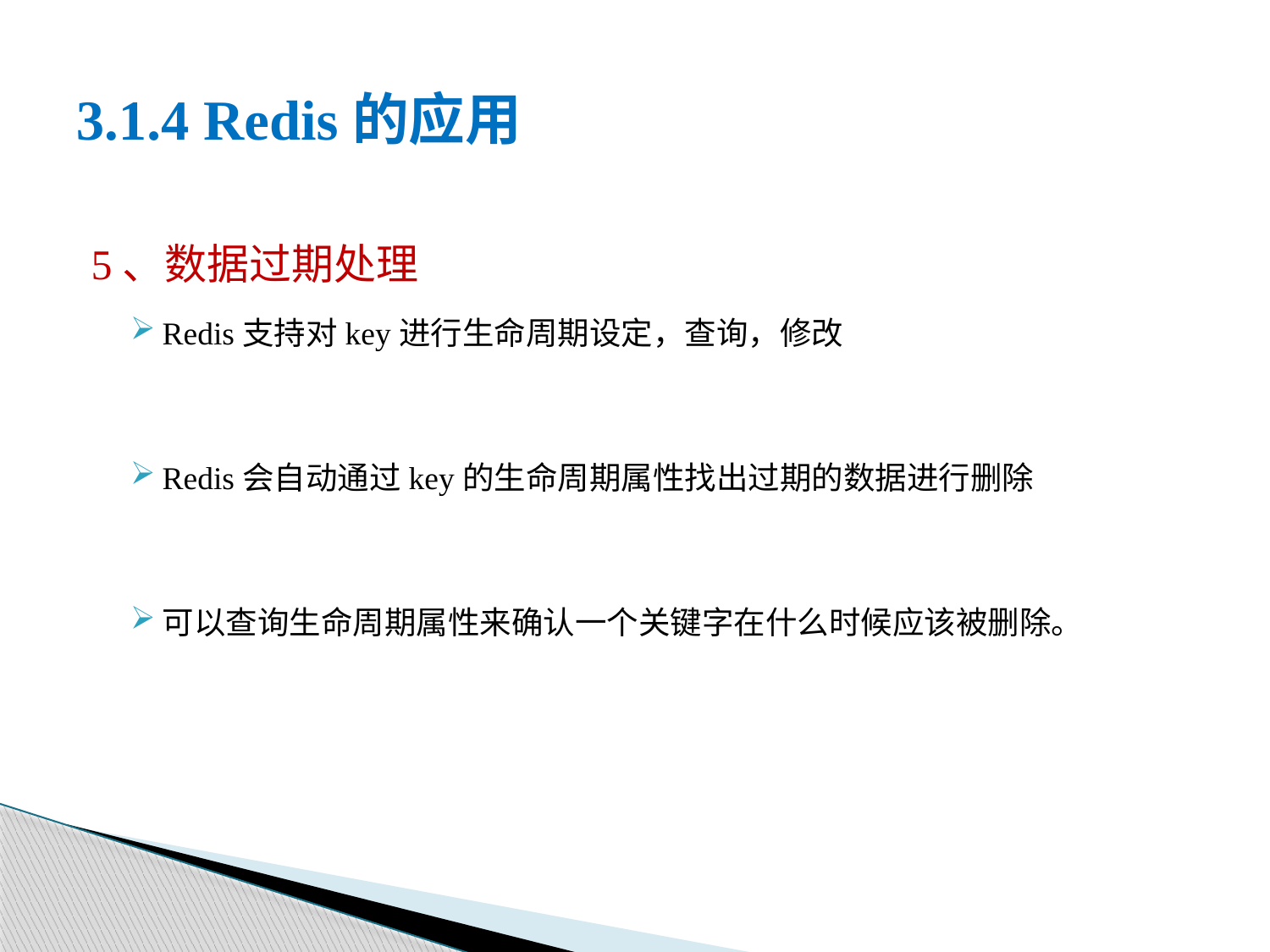

# 3.1.4 Redis的应用
5、数据过期处理
Redis支持对key进行生命周期设定，查询，修改

Redis会自动通过key的生命周期属性找出过期的数据进行删除

可以查询生命周期属性来确认一个关键字在什么时候应该被删除。